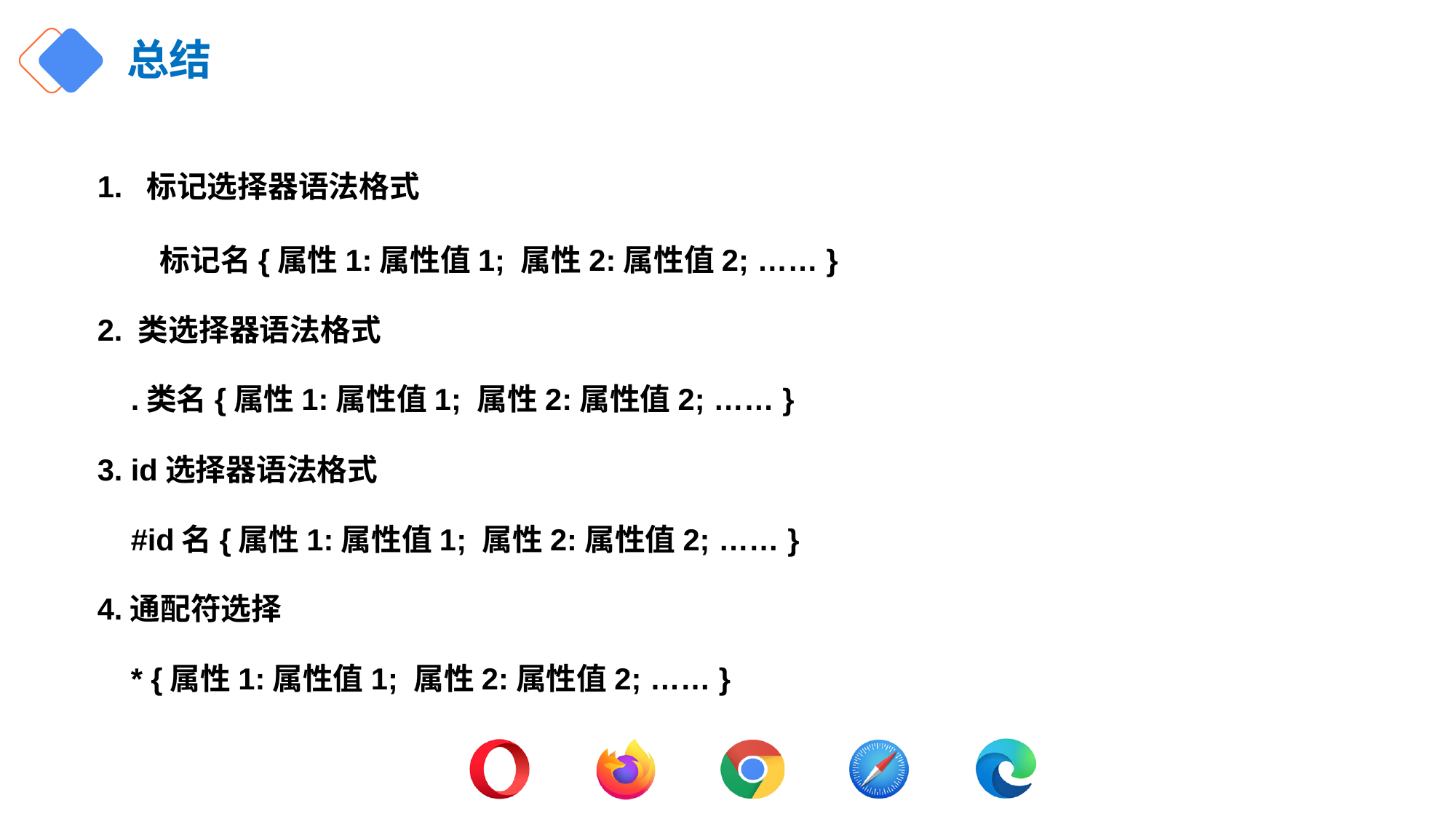

# 总结
1.  标记选择器语法格式
        标记名{属性1:属性值1; 属性2:属性值2; …… }
2. 类选择器语法格式
    .类名{属性1:属性值1; 属性2:属性值2; …… }
3. id选择器语法格式
    #id名{属性1:属性值1; 属性2:属性值2; …… }
4.通配符选择
    * {属性1:属性值1; 属性2:属性值2; …… }